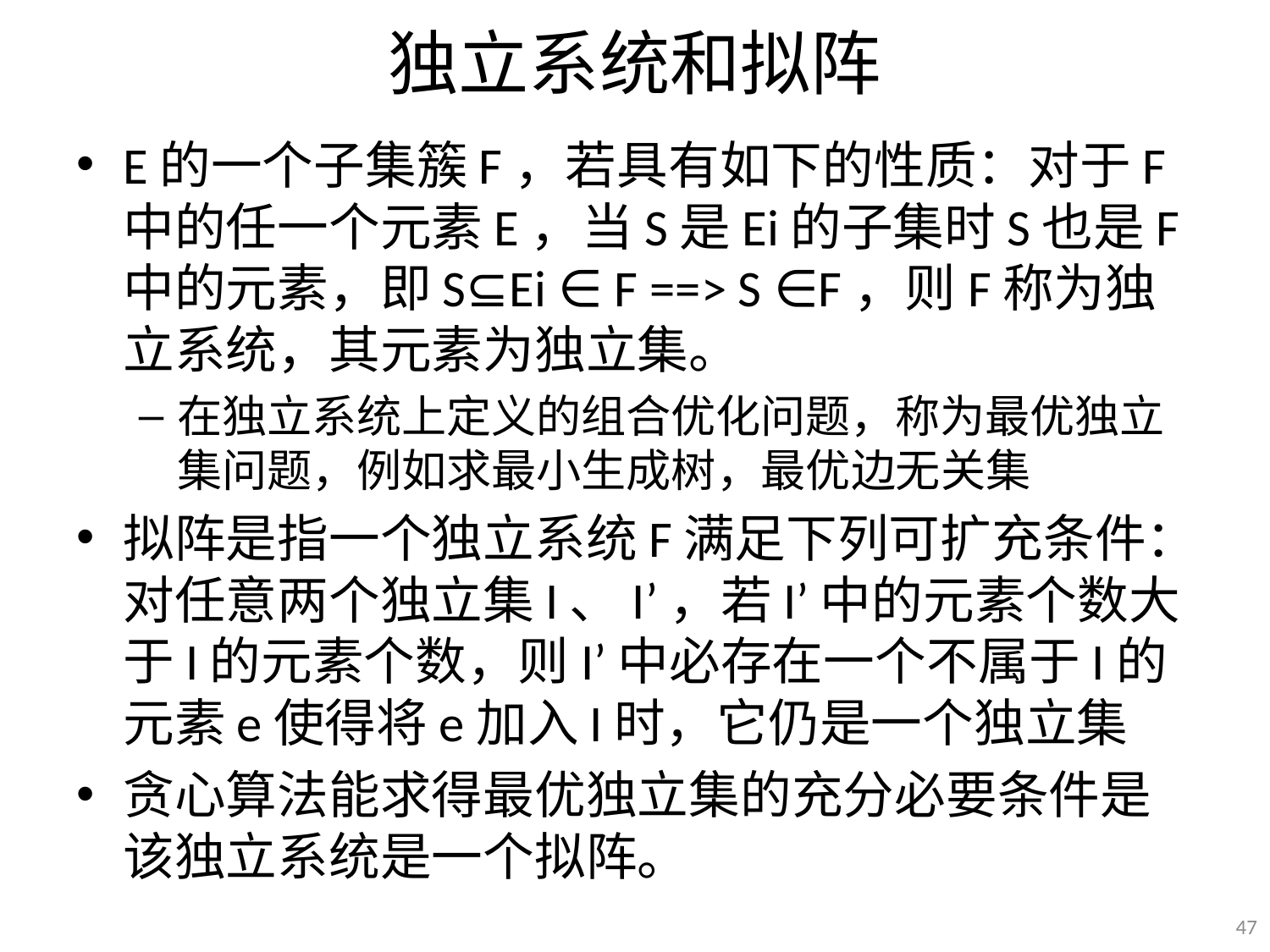

# 独立系统和拟阵
E的一个子集簇F，若具有如下的性质：对于F中的任一个元素E，当S是Ei的子集时S也是F中的元素，即S⊆Ei ∈ F ==> S ∈F，则F称为独立系统，其元素为独立集。
在独立系统上定义的组合优化问题，称为最优独立集问题，例如求最小生成树，最优边无关集
拟阵是指一个独立系统F满足下列可扩充条件：对任意两个独立集I、I’，若I’中的元素个数大于I的元素个数，则I’中必存在一个不属于I的元素e使得将e加入I时，它仍是一个独立集
贪心算法能求得最优独立集的充分必要条件是该独立系统是一个拟阵。

47